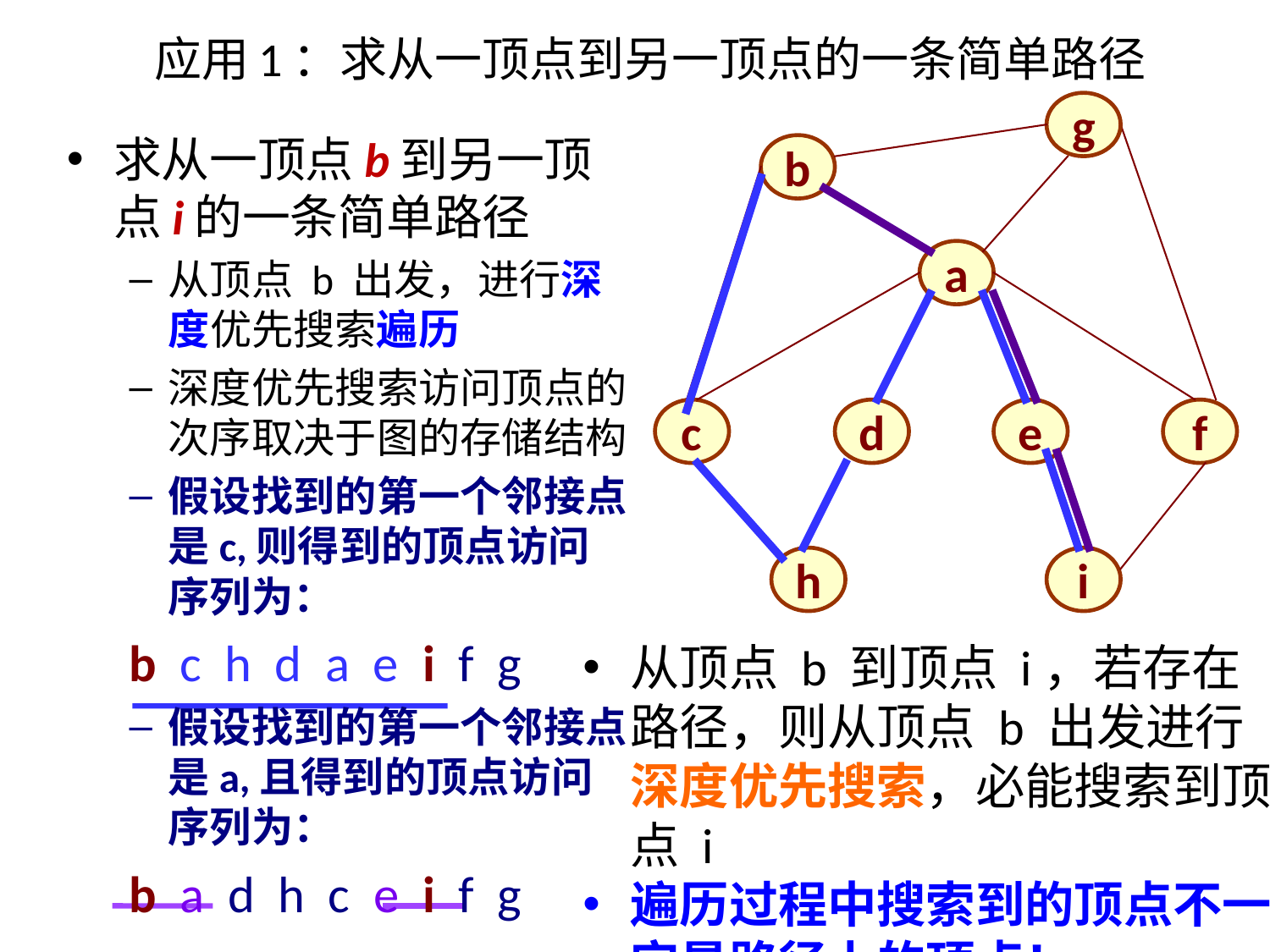

# 应用1：求从一顶点到另一顶点的一条简单路径
g

b

a

c
d
e
f

h
i
求从一顶点b到另一顶点i的一条简单路径
从顶点 b 出发，进行深度优先搜索遍历
深度优先搜索访问顶点的次序取决于图的存储结构
假设找到的第一个邻接点是c,则得到的顶点访问序列为：
b  c  h  d  a  e  i  f  g
假设找到的第一个邻接点是a,且得到的顶点访问序列为：
b  a  d  h  c  e  i  f  g

从顶点 b 到顶点 i，若存在路径，则从顶点 b 出发进行深度优先搜索，必能搜索到顶点 i
遍历过程中搜索到的顶点不一定是路径上的顶点！